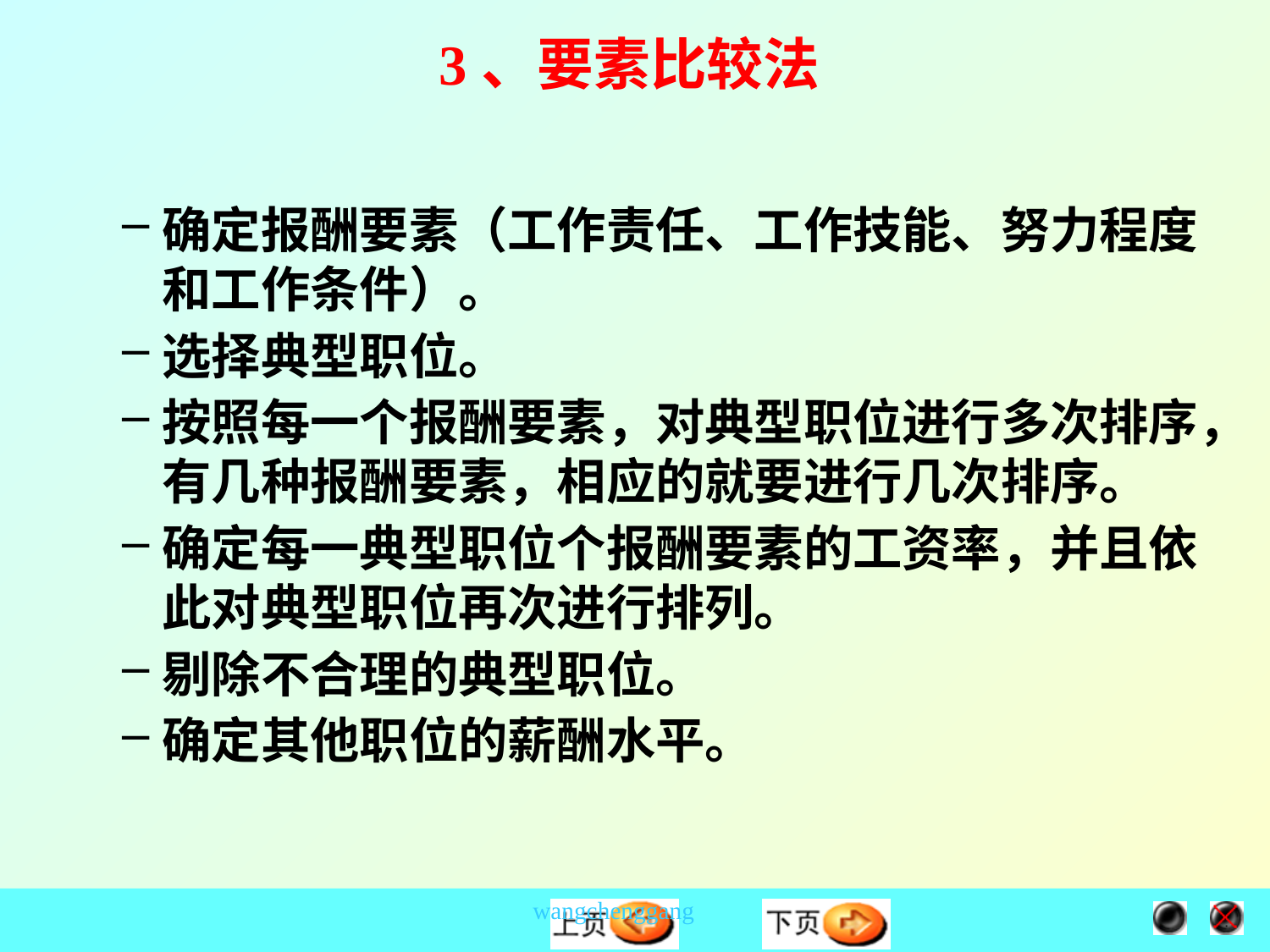

# 3、要素比较法

确定报酬要素（工作责任、工作技能、努力程度和工作条件）。
选择典型职位。
按照每一个报酬要素，对典型职位进行多次排序，有几种报酬要素，相应的就要进行几次排序。
确定每一典型职位个报酬要素的工资率，并且依此对典型职位再次进行排列。
剔除不合理的典型职位。
确定其他职位的薪酬水平。
wangchenggang